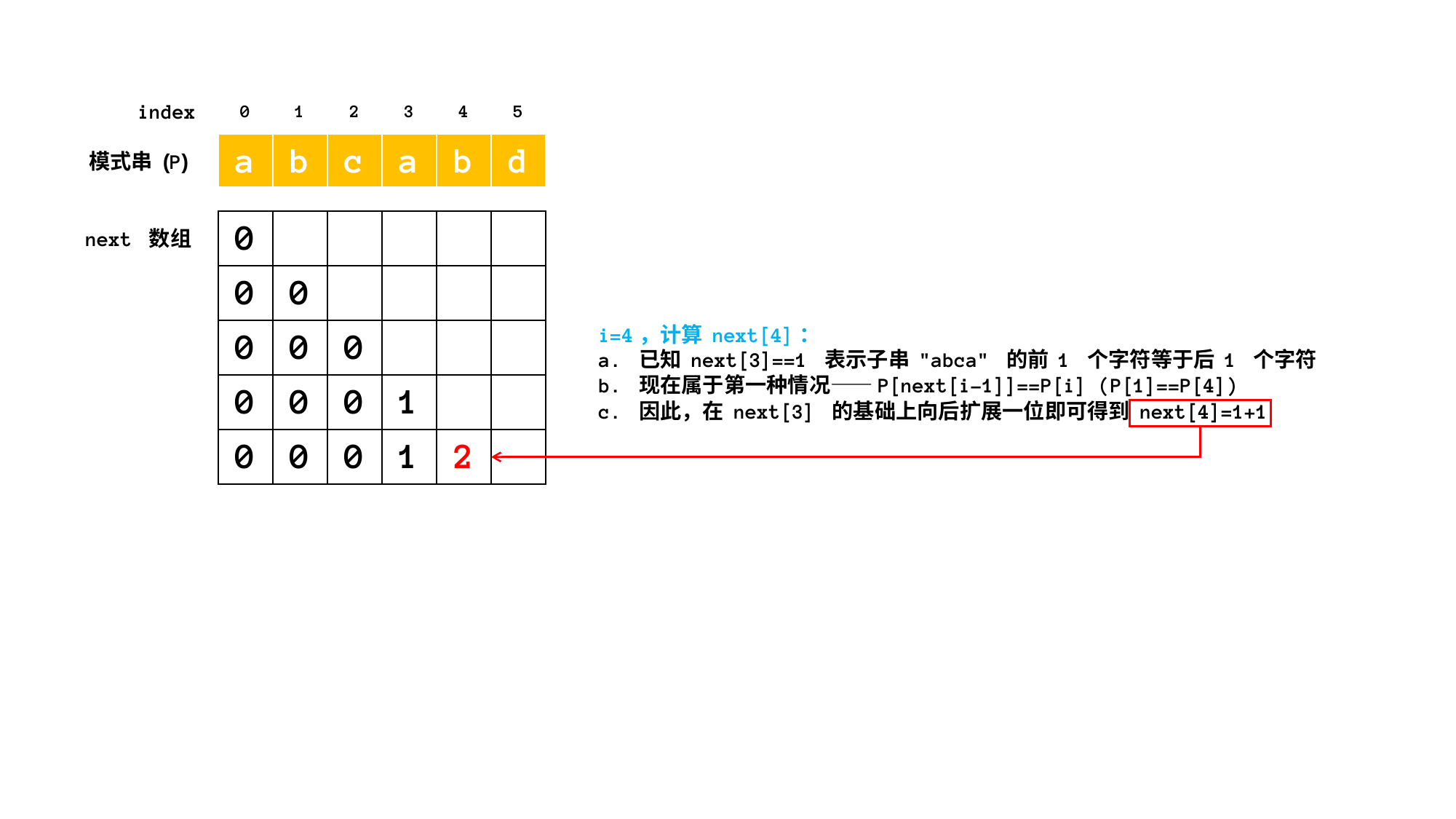

| index | 0 | 1 | 2 | 3 | 4 | 5 |
| --- | --- | --- | --- | --- | --- | --- |
| a | b | c | a | b | d |
| --- | --- | --- | --- | --- | --- |
模式串 (P)
| 0 |  |  |  |  |  |
| --- | --- | --- | --- | --- | --- |
next 数组
| 0 | 0 |  |  |  |  |
| --- | --- | --- | --- | --- | --- |
i=4，计算 next[4]：
a. 已知 next[3]==1 表示子串 "abca" 的前 1 个字符等于后 1 个字符
b. 现在属于第一种情况——P[next[i-1]]==P[i] (P[1]==P[4])
c. 因此，在 next[3] 的基础上向后扩展一位即可得到 next[4]=1+1
| 0 | 0 | 0 |  |  |  |
| --- | --- | --- | --- | --- | --- |
| 0 | 0 | 0 | 1 |  |  |
| --- | --- | --- | --- | --- | --- |

| 0 | 0 | 0 | 1 | 2 |  |
| --- | --- | --- | --- | --- | --- |